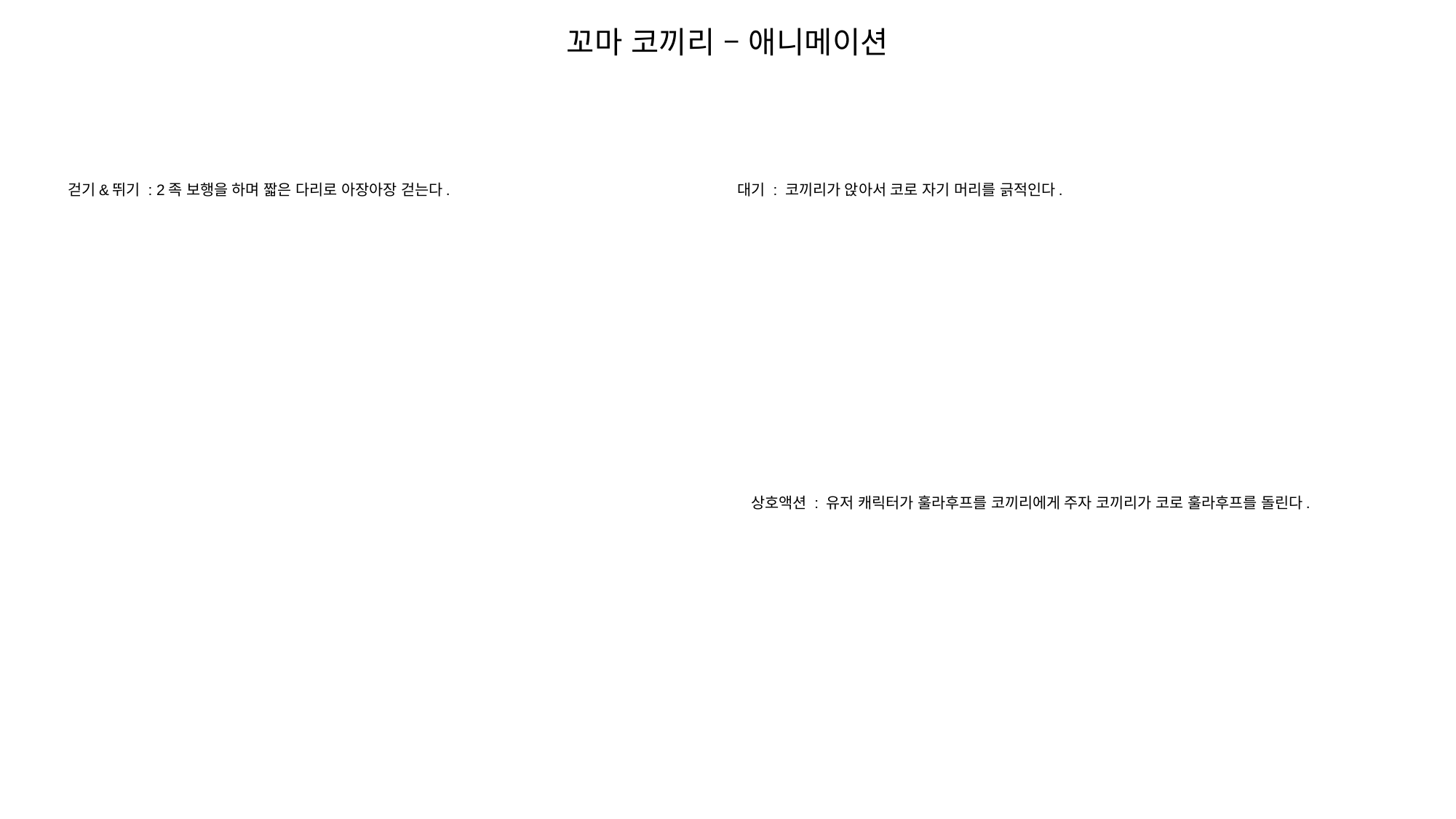

꼬마 코끼리 – 애니메이션
걷기&뛰기 : 2족 보행을 하며 짧은 다리로 아장아장 걷는다.
대기 : 코끼리가 앉아서 코로 자기 머리를 긁적인다.
상호액션 : 유저 캐릭터가 훌라후프를 코끼리에게 주자 코끼리가 코로 훌라후프를 돌린다.